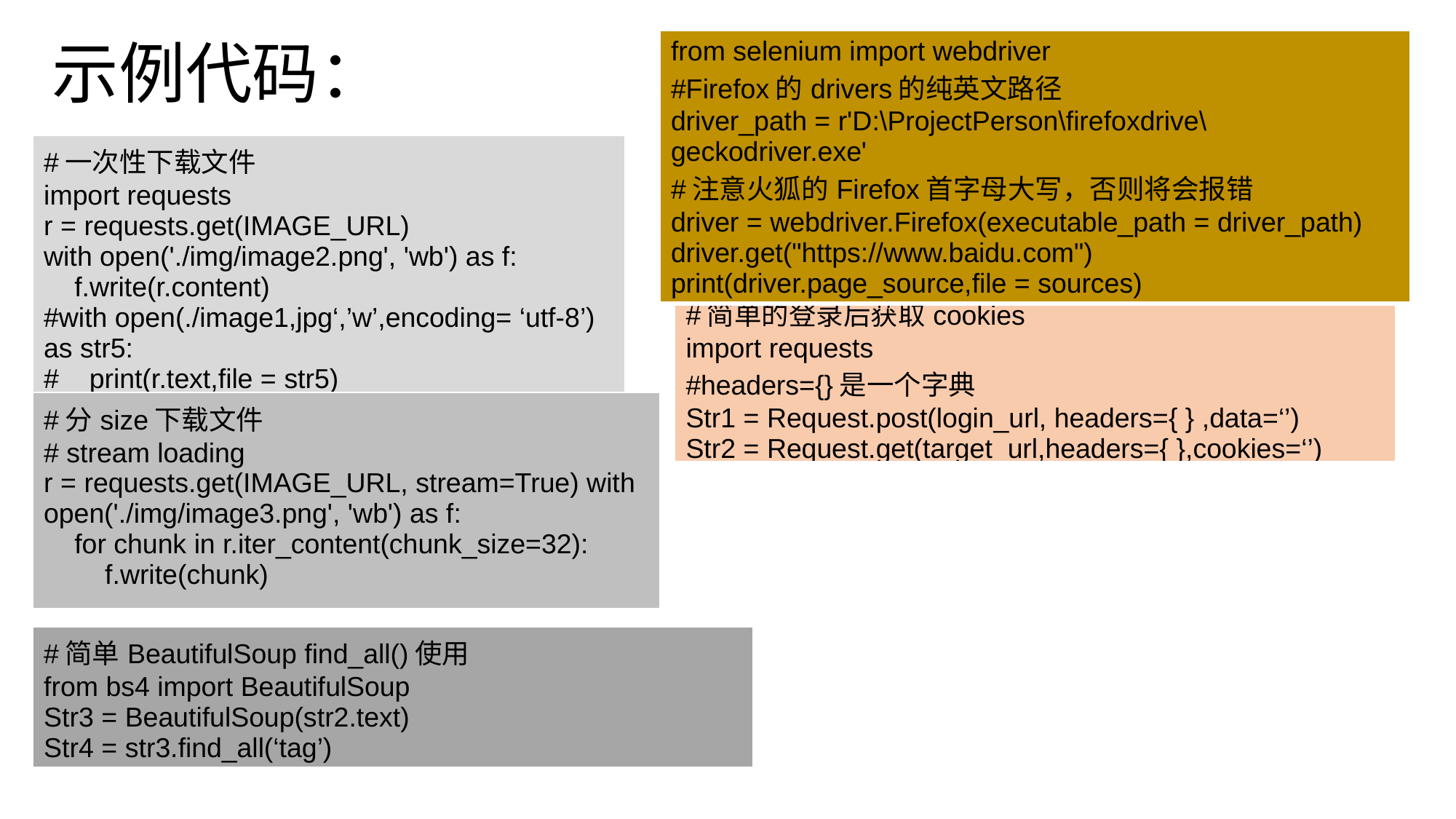

示例代码：
| from selenium import webdriver #Firefox的drivers的纯英文路径 driver\_path = r'D:\ProjectPerson\firefoxdrive\geckodriver.exe' #注意火狐的Firefox首字母大写，否则将会报错 driver = webdriver.Firefox(executable\_path = driver\_path) driver.get("https://www.baidu.com") print(driver.page\_source,file = sources) |
| --- |
| #一次性下载文件 import requests r = requests.get(IMAGE\_URL) with open('./img/image2.png', 'wb') as f: f.write(r.content) #with open(./image1,jpg‘,’w’,encoding= ‘utf-8’) as str5: # print(r.text,file = str5) |
| --- |
| #简单的登录后获取cookies import requests #headers={}是一个字典 Str1 = Request.post(login\_url, headers={ } ,data=‘’) Str2 = Request.get(target\_url,headers={ },cookies=‘’) |
| --- |
| #分size下载文件 # stream loading r = requests.get(IMAGE\_URL, stream=True) with open('./img/image3.png', 'wb') as f: for chunk in r.iter\_content(chunk\_size=32): f.write(chunk) |
| --- |
| #简单BeautifulSoup find\_all()使用 from bs4 import BeautifulSoup Str3 = BeautifulSoup(str2.text) Str4 = str3.find\_all(‘tag’) |
| --- |